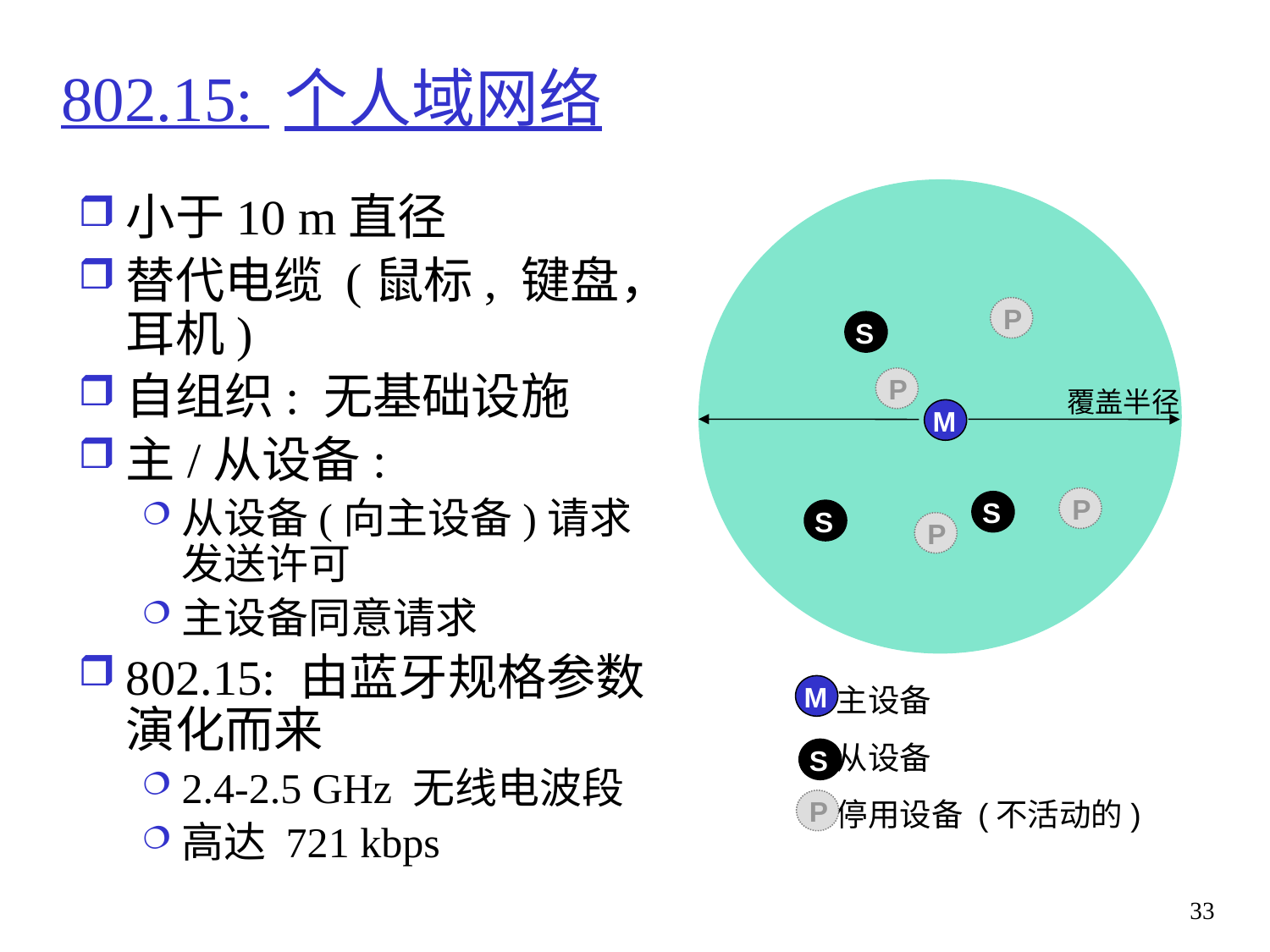

802.15: 个人域网络

小于10 m直径
替代电缆 (鼠标, 键盘，耳机)
自组织: 无基础设施
主/从设备:
从设备(向主设备)请求发送许可
主设备同意请求
802.15: 由蓝牙规格参数演化而来
2.4-2.5 GHz 无线电波段
高达 721 kbps

P

S

P

覆盖半径
M

P

S

S

P

主设备
从设备
停用设备 (不活动的)
M

S

P

33